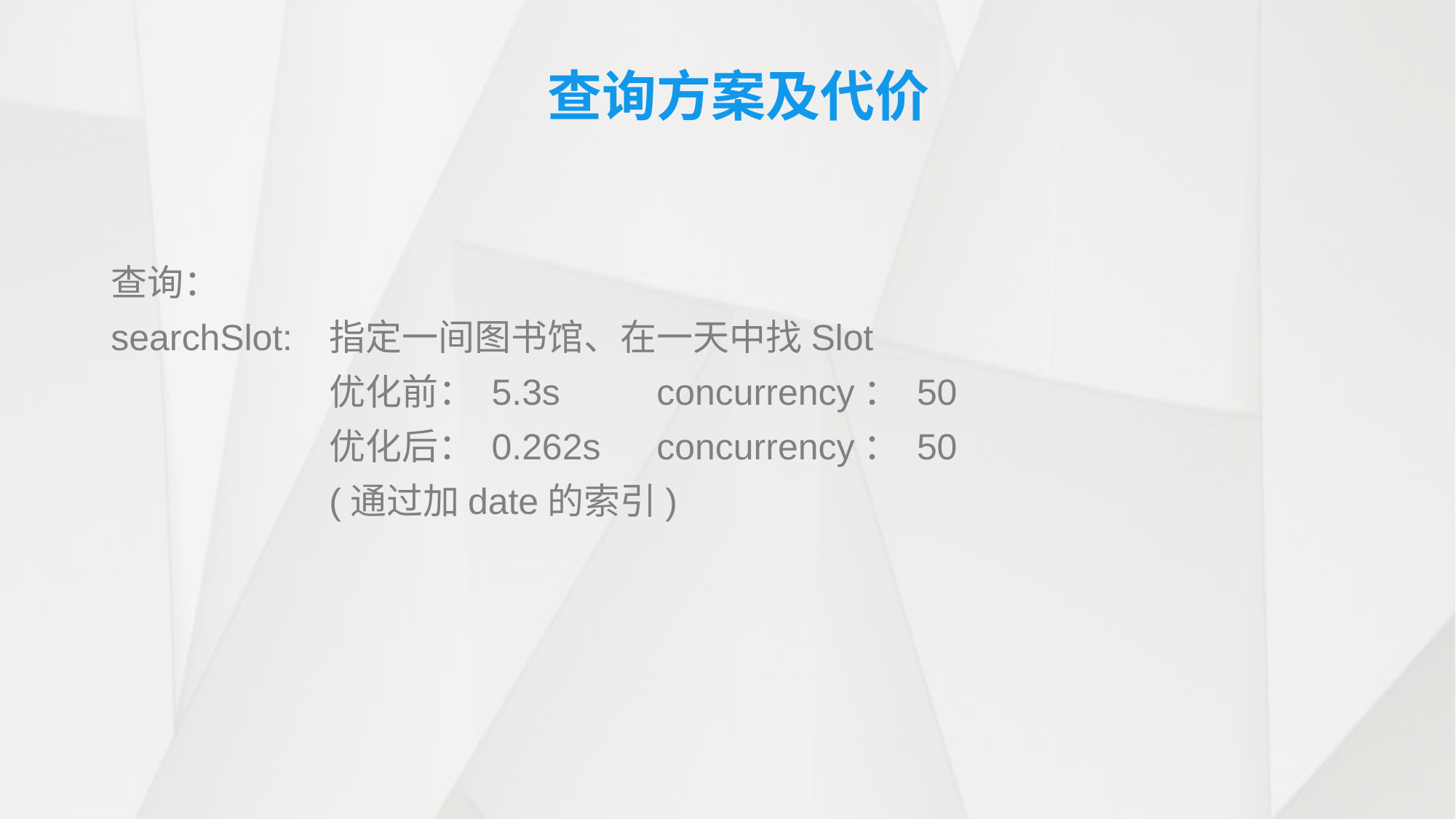

# 查询方案及代价

查询：
searchSlot:	指定一间图书馆、在一天中找Slot
		优化前： 5.3s	concurrency： 50
		优化后： 0.262s	concurrency： 50
		(通过加date的索引)